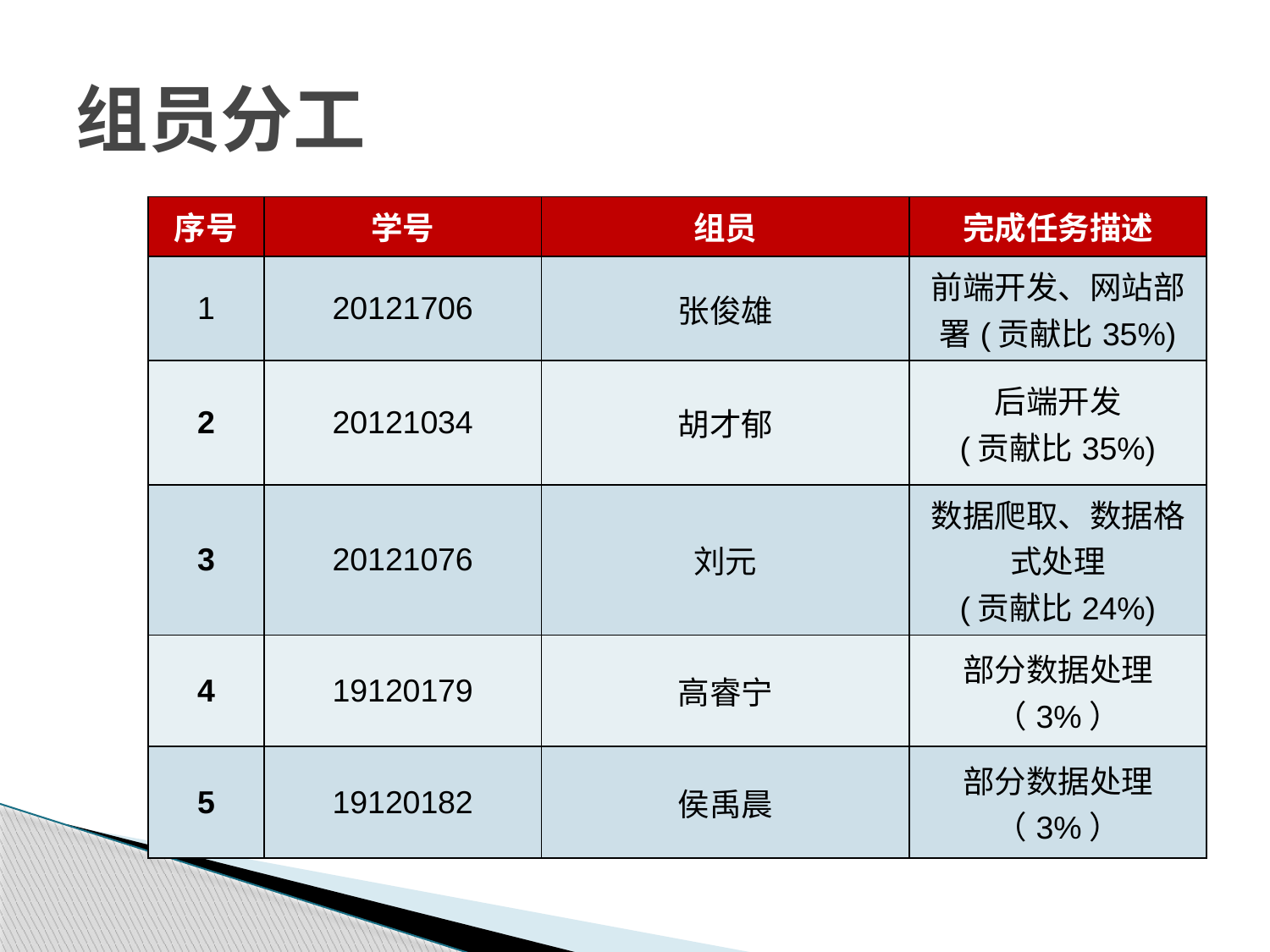

# 组员分工
| 序号 | 学号 | 组员 | 完成任务描述 |
| --- | --- | --- | --- |
| 1 | 20121706 | 张俊雄 | 前端开发、网站部署(贡献比35%) |
| 2 | 20121034 | 胡才郁 | 后端开发 (贡献比35%) |
| 3 | 20121076 | 刘元 | 数据爬取、数据格式处理 (贡献比24%) |
| 4 | 19120179 | 高睿宁 | 部分数据处理 （3%） |
| 5 | 19120182 | 侯禹晨 | 部分数据处理 （3%） |